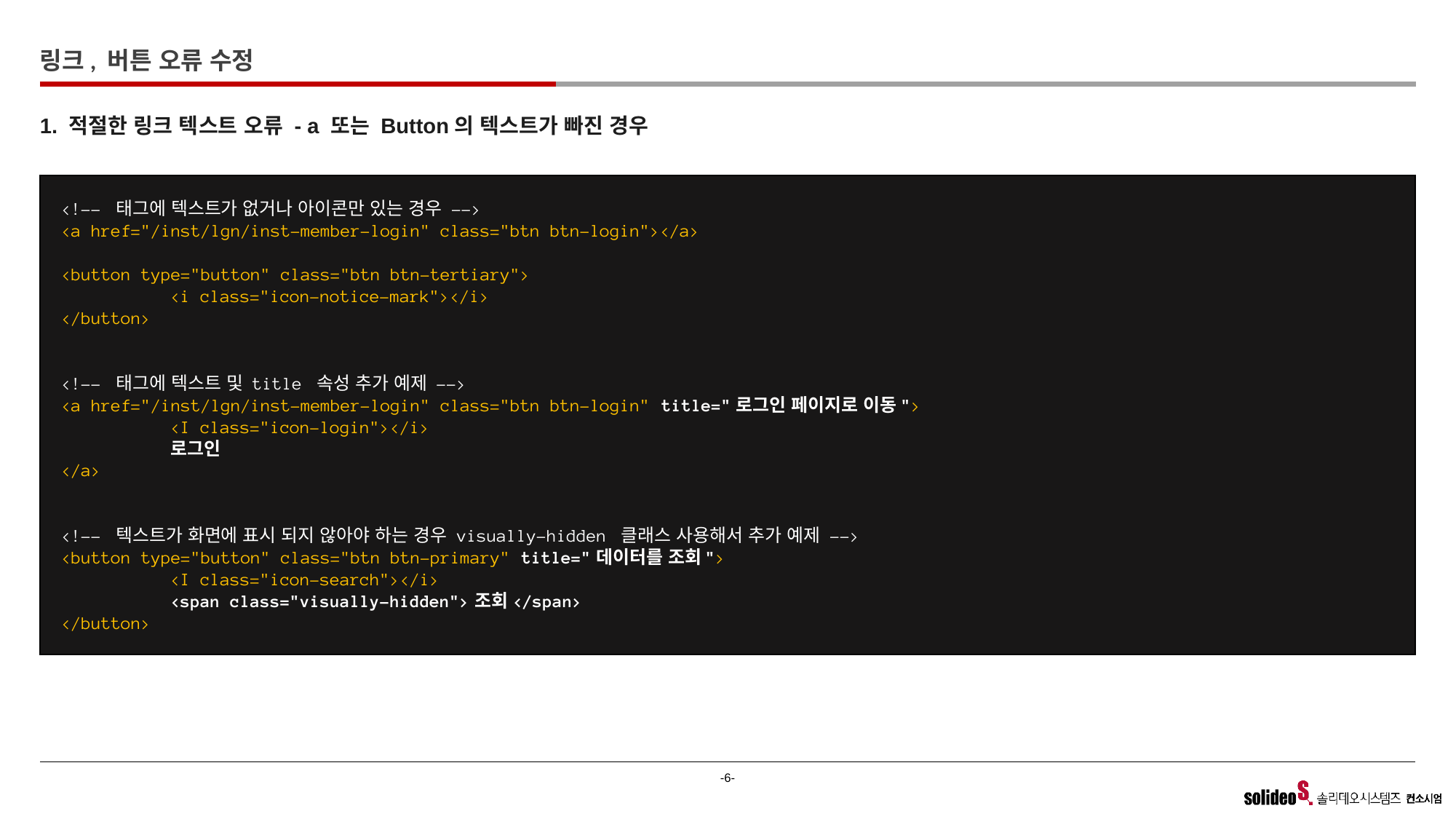

# 링크, 버튼 오류 수정
1. 적절한 링크 텍스트 오류 - a 또는 Button의 텍스트가 빠진 경우
<!-- 태그에 텍스트가 없거나 아이콘만 있는 경우 -->
<a href="/inst/lgn/inst-member-login" class="btn btn-login"></a>

<button type="button" class="btn btn-tertiary">
	<i class="icon-notice-mark"></i>
</button>

<!-- 태그에 텍스트 및 title 속성 추가 예제 -->
<a href="/inst/lgn/inst-member-login" class="btn btn-login" title="로그인 페이지로 이동">
	<I class="icon-login"></i>
	로그인
</a>

<!-- 텍스트가 화면에 표시 되지 않아야 하는 경우 visually-hidden 클래스 사용해서 추가 예제 -->
<button type="button" class="btn btn-primary" title="데이터를 조회">
	<I class="icon-search"></i>
	<span class="visually-hidden">조회</span>
</button>